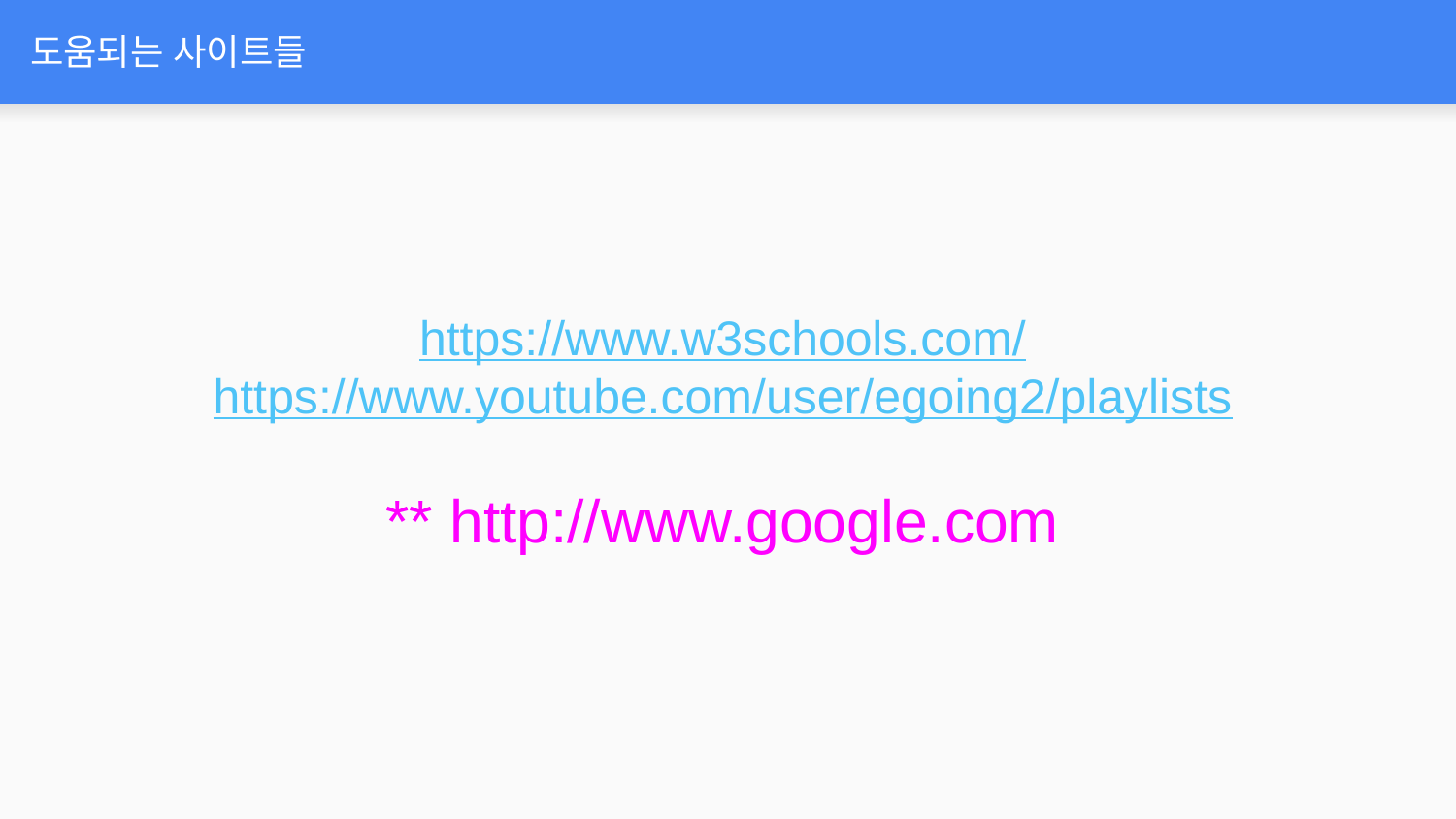

# 도움되는 사이트들

https://www.w3schools.com/
https://www.youtube.com/user/egoing2/playlists

** http://www.google.com